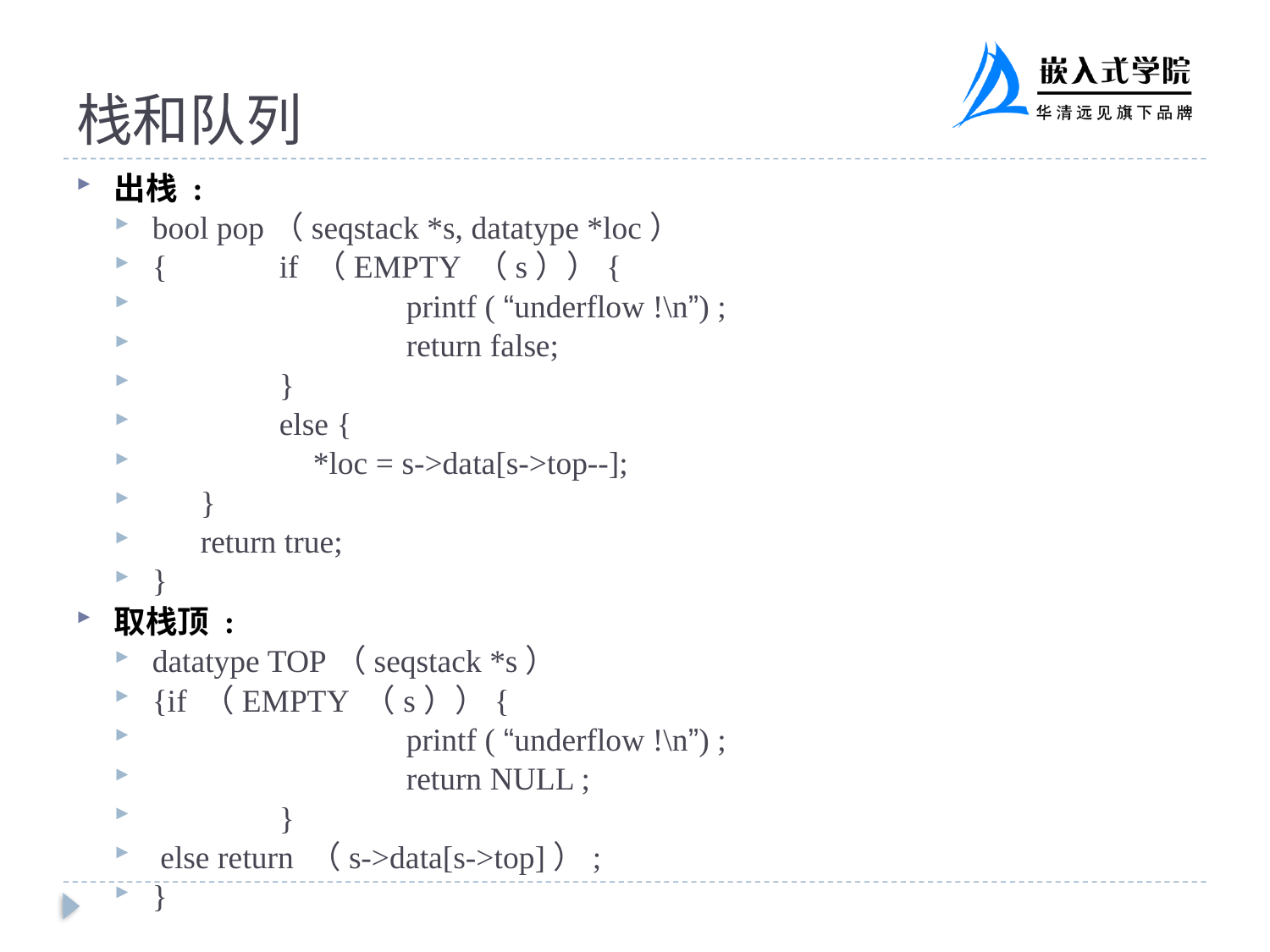

# 栈和队列
出栈 :
bool pop（seqstack *s, datatype *loc）
{	if （EMPTY （s））{
		printf ( “underflow !\n”) ;
		return false;
	}
	else {
                    *loc = s->data[s->top--];
      }
      return true;
}
取栈顶 :
datatype TOP（seqstack *s）
{if （EMPTY （s））{
		printf ( “underflow !\n”) ;
		return NULL ;
	}
 else return （s->data[s->top]）;
}
94